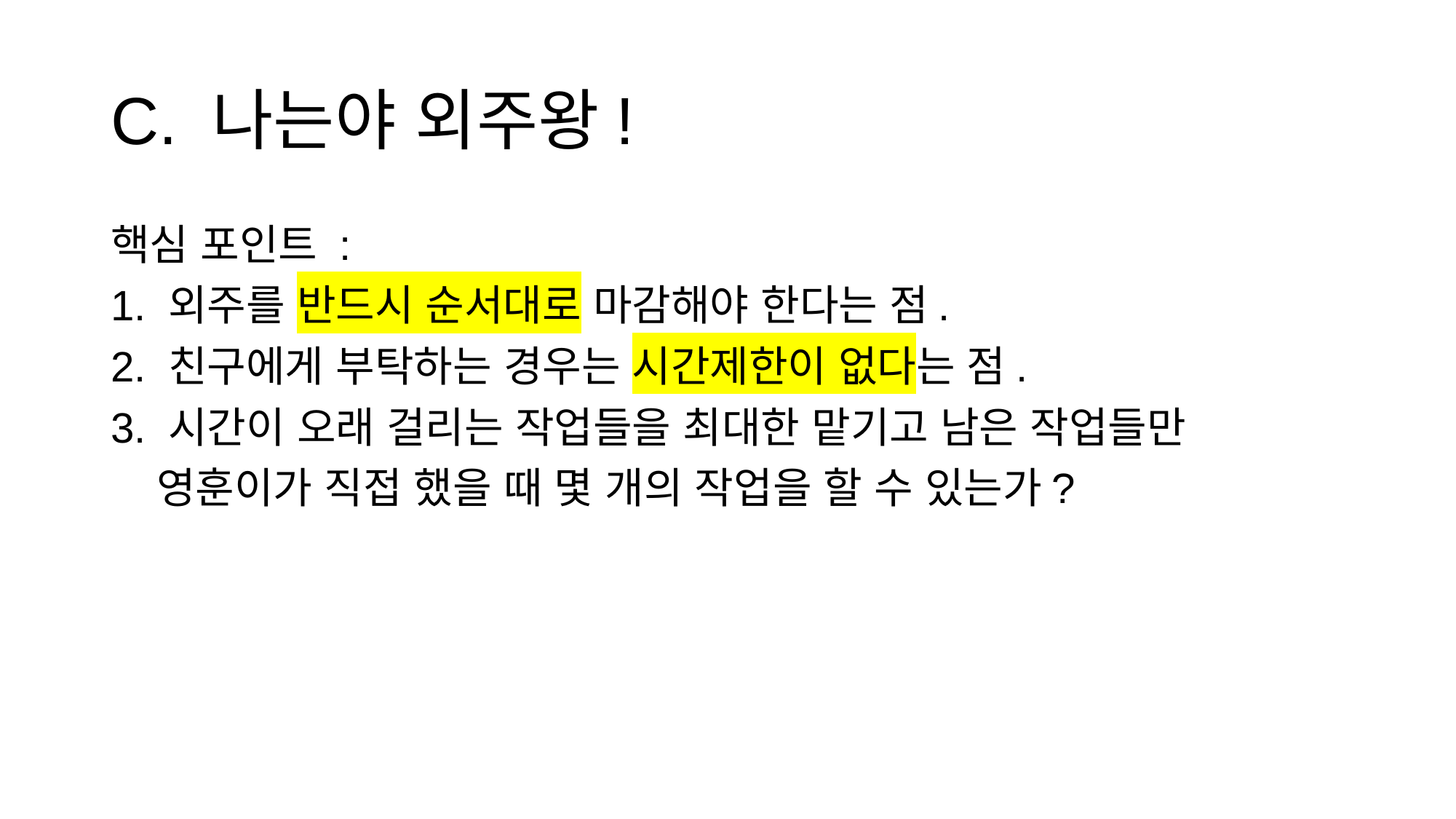

# C. 나는야 외주왕!
핵심 포인트 :
1. 외주를 반드시 순서대로 마감해야 한다는 점.
2. 친구에게 부탁하는 경우는 시간제한이 없다는 점.
3. 시간이 오래 걸리는 작업들을 최대한 맡기고 남은 작업들만
   영훈이가 직접 했을 때 몇 개의 작업을 할 수 있는가?